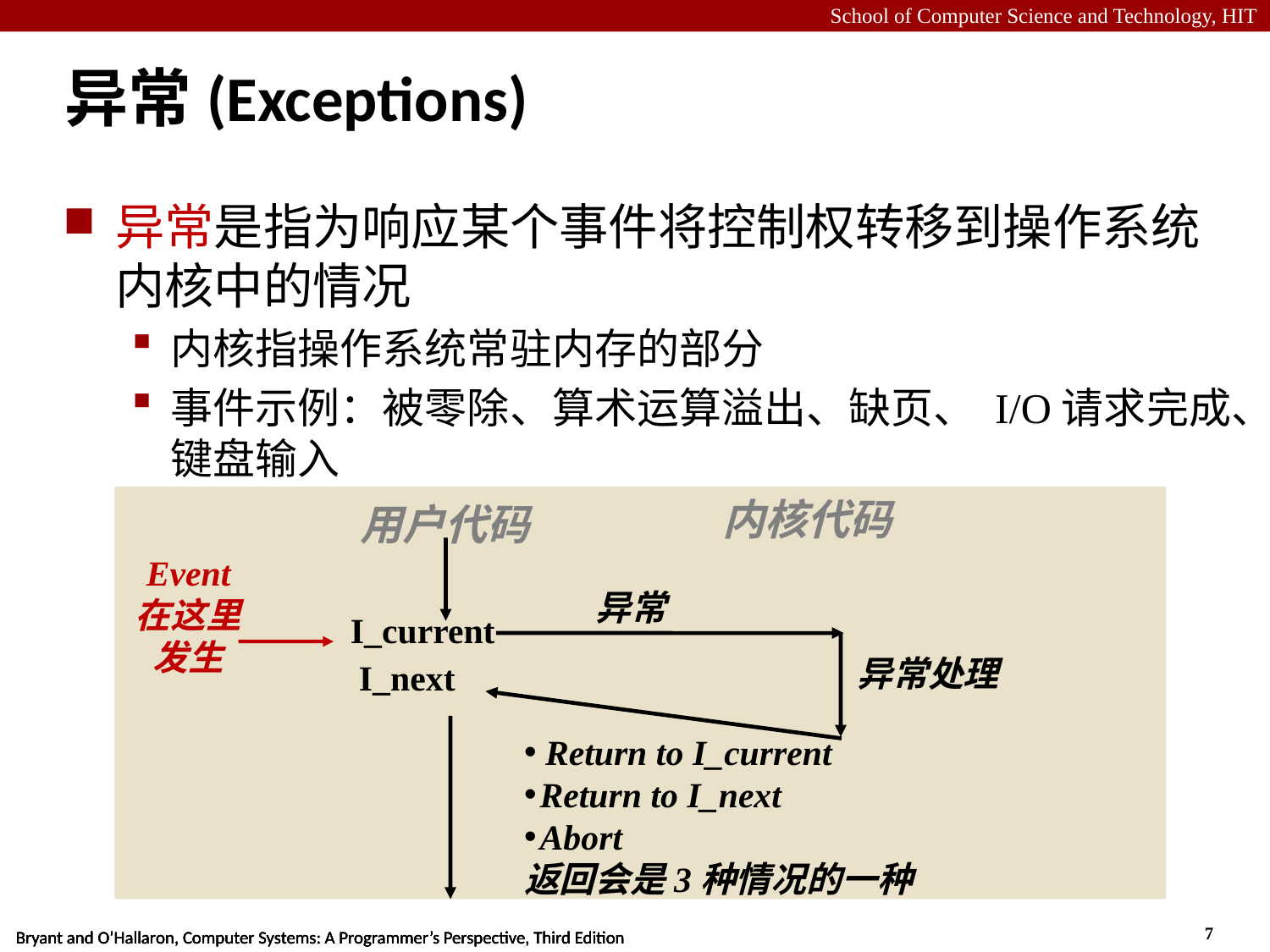

# 异常(Exceptions)
异常是指为响应某个事件将控制权转移到操作系统内核中的情况
内核指操作系统常驻内存的部分
事件示例：被零除、算术运算溢出、缺页、 I/O请求完成、键盘输入

内核代码
用户代码

Event 在这里发生
异常
I_current

异常处理
I_next

 Return to I_current
Return to I_next
Abort
返回会是3种情况的一种